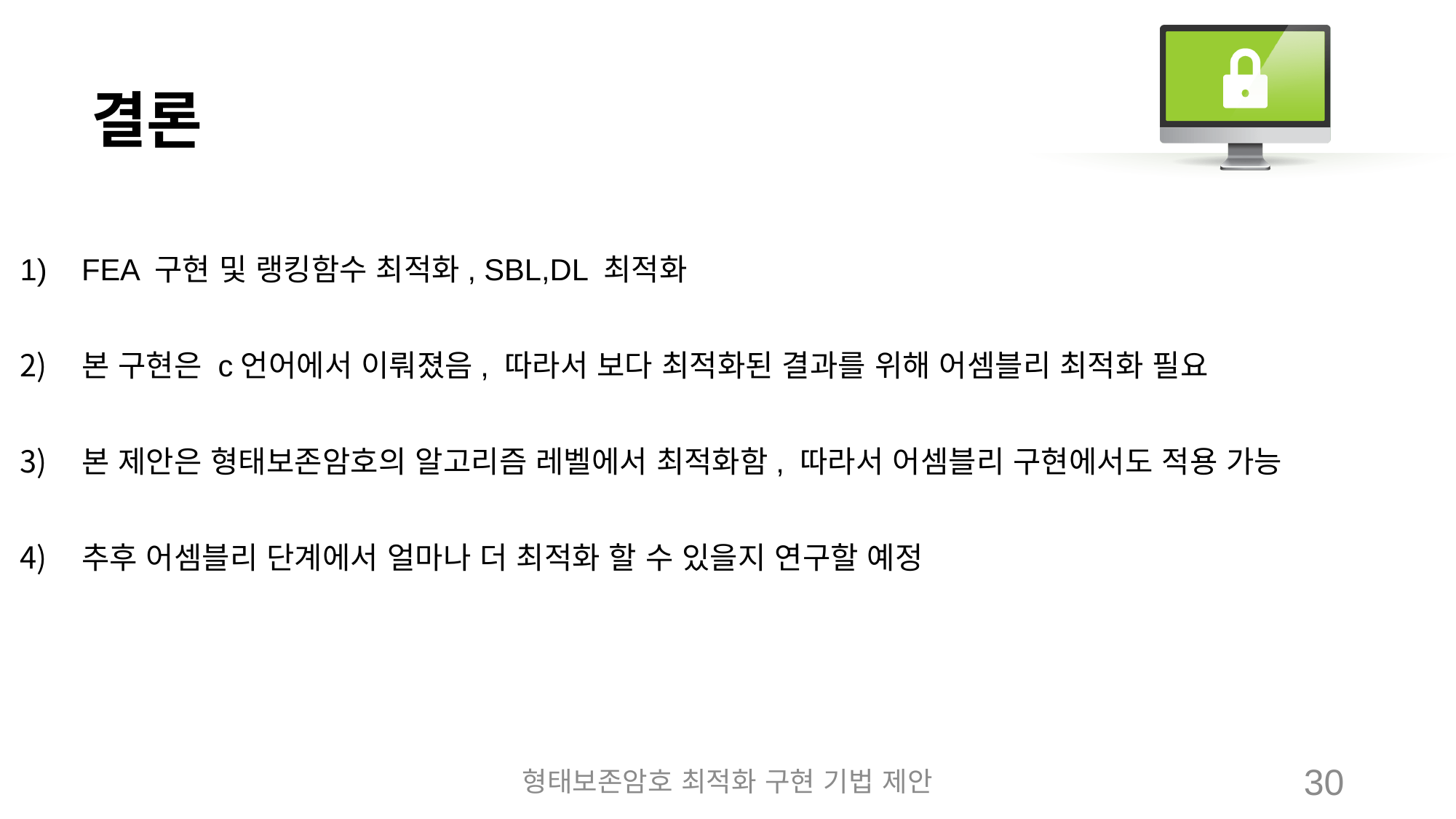

# 결론
FEA 구현 및 랭킹함수 최적화, SBL,DL 최적화

본 구현은 c언어에서 이뤄졌음, 따라서 보다 최적화된 결과를 위해 어셈블리 최적화 필요

본 제안은 형태보존암호의 알고리즘 레벨에서 최적화함, 따라서 어셈블리 구현에서도 적용 가능

추후 어셈블리 단계에서 얼마나 더 최적화 할 수 있을지 연구할 예정
형태보존암호 최적화 구현 기법 제안
30